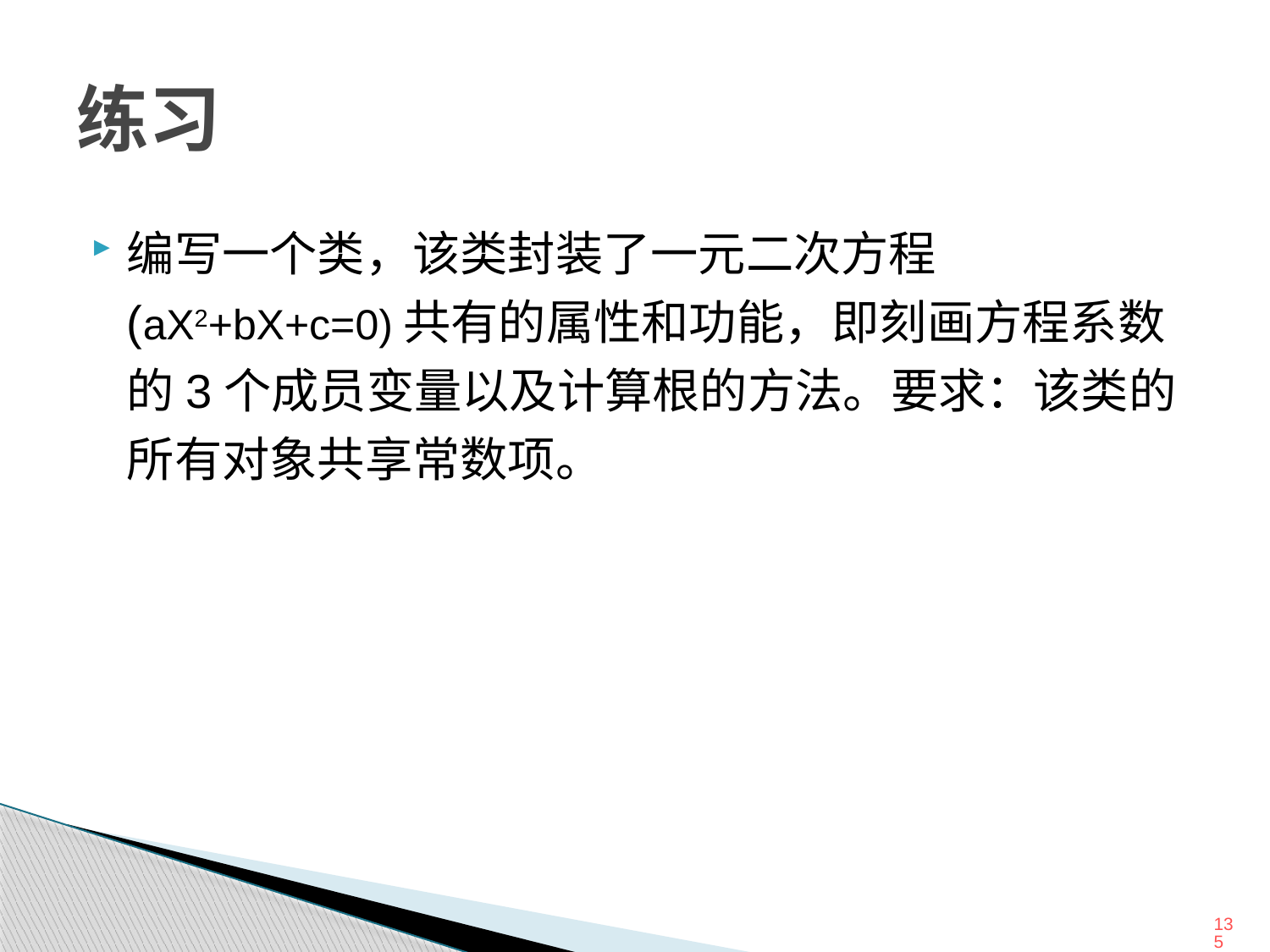

# 练习
编写一个类，该类封装了一元二次方程(aX2+bX+c=0)共有的属性和功能，即刻画方程系数的3个成员变量以及计算根的方法。要求：该类的所有对象共享常数项。
135